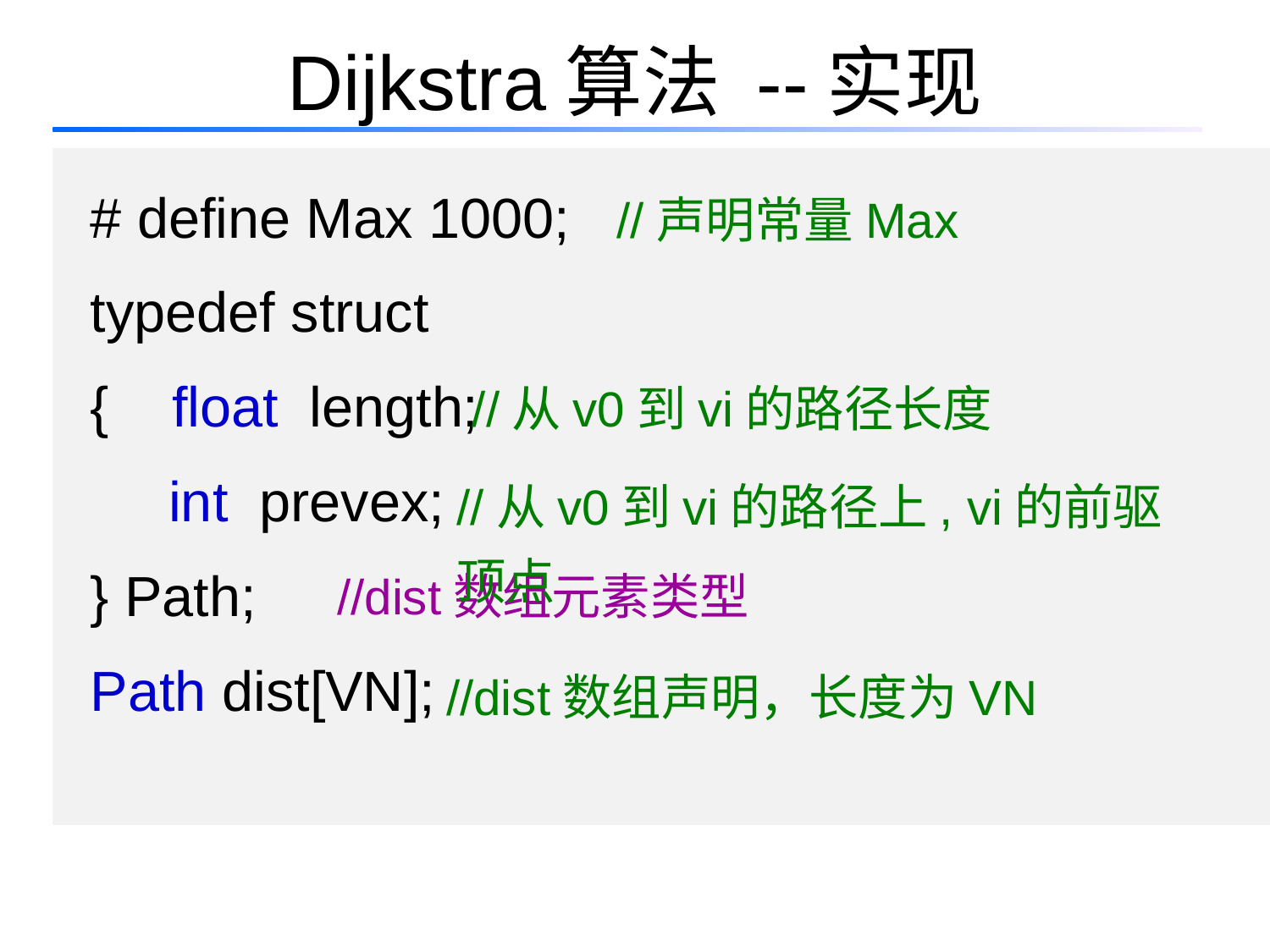

# Dijkstra算法 --实现

# define Max 1000;   //声明常量Max
typedef struct
{    float  length;
     int  prevex;
} Path;
Path dist[VN];

//从v0到vi的路径长度
//从v0到vi的路径上, vi的前驱顶点
//dist数组元素类型
//dist数组声明，长度为VN